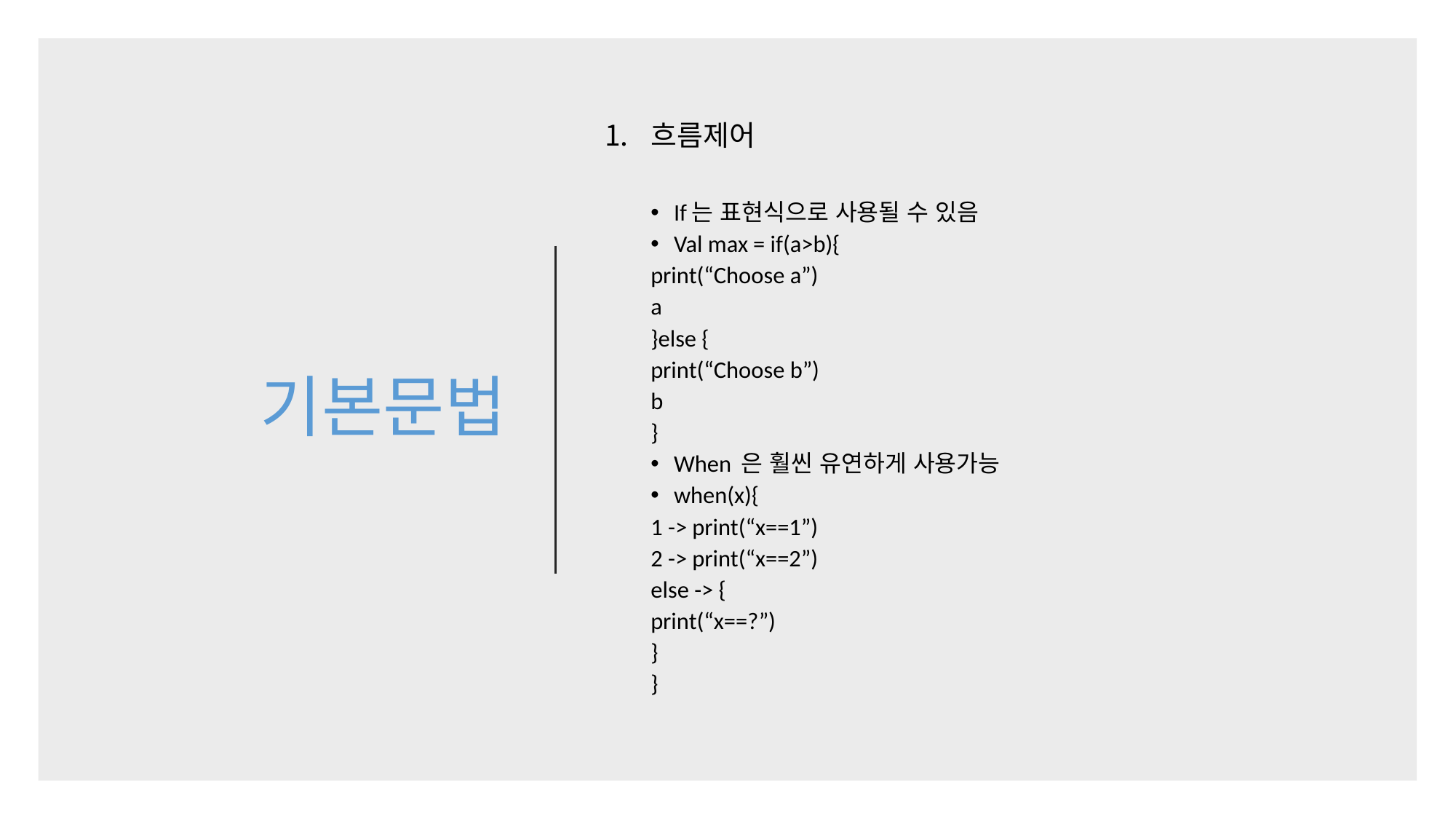

# 기본문법
흐름제어

If는 표현식으로 사용될 수 있음
Val max = if(a>b){
	print(“Choose a”)
	a
	}else {
	print(“Choose b”)
	b
}
When 은 훨씬 유연하게 사용가능
when(x){
	1 -> print(“x==1”)
	2 -> print(“x==2”)
	else -> {
		print(“x==?”)
	}
}